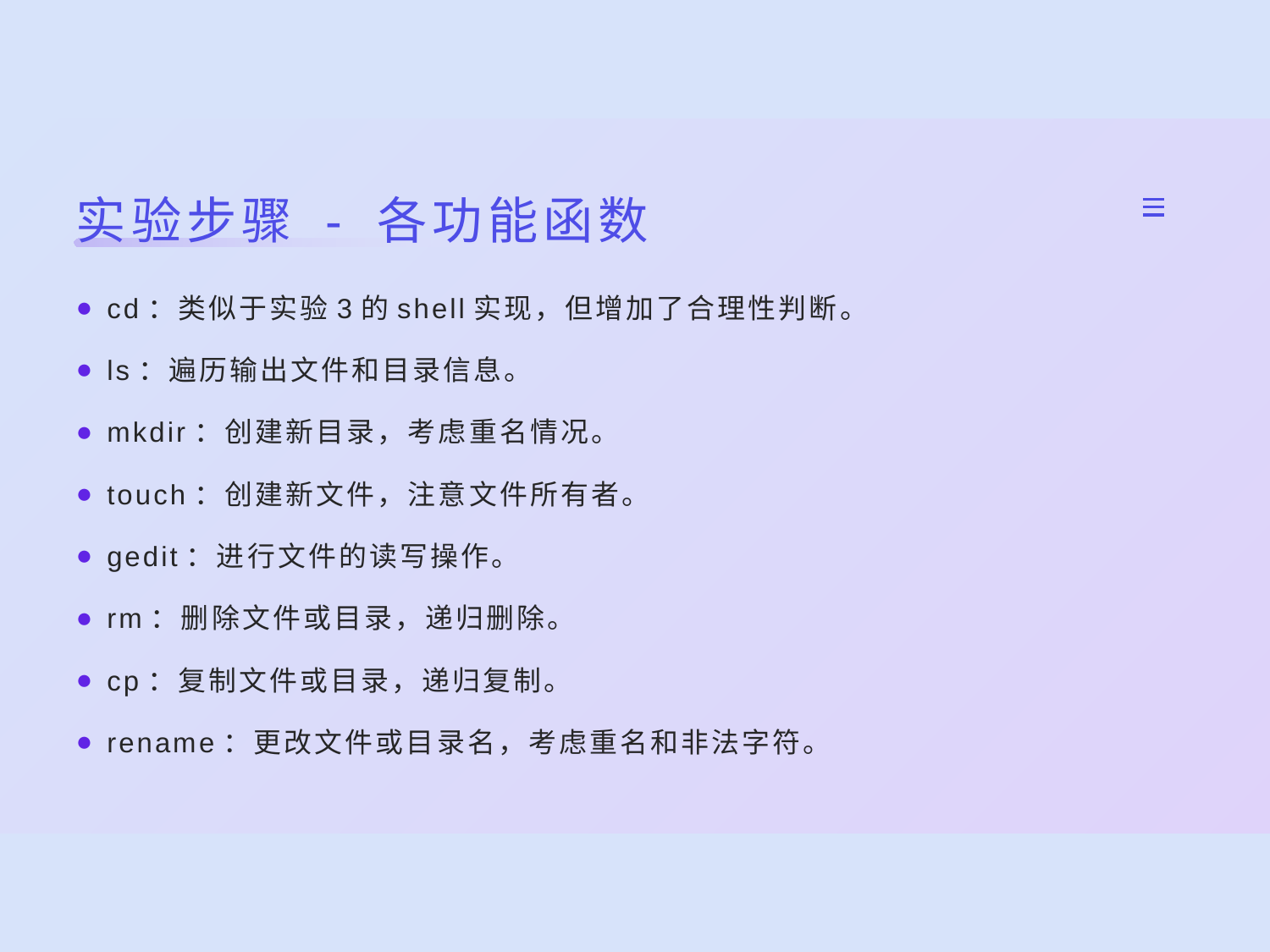

实验步骤 - 各功能函数
cd：类似于实验3的shell实现，但增加了合理性判断。
ls：遍历输出文件和目录信息。
mkdir：创建新目录，考虑重名情况。
touch：创建新文件，注意文件所有者。
gedit：进行文件的读写操作。
rm：删除文件或目录，递归删除。
cp：复制文件或目录，递归复制。
rename：更改文件或目录名，考虑重名和非法字符。